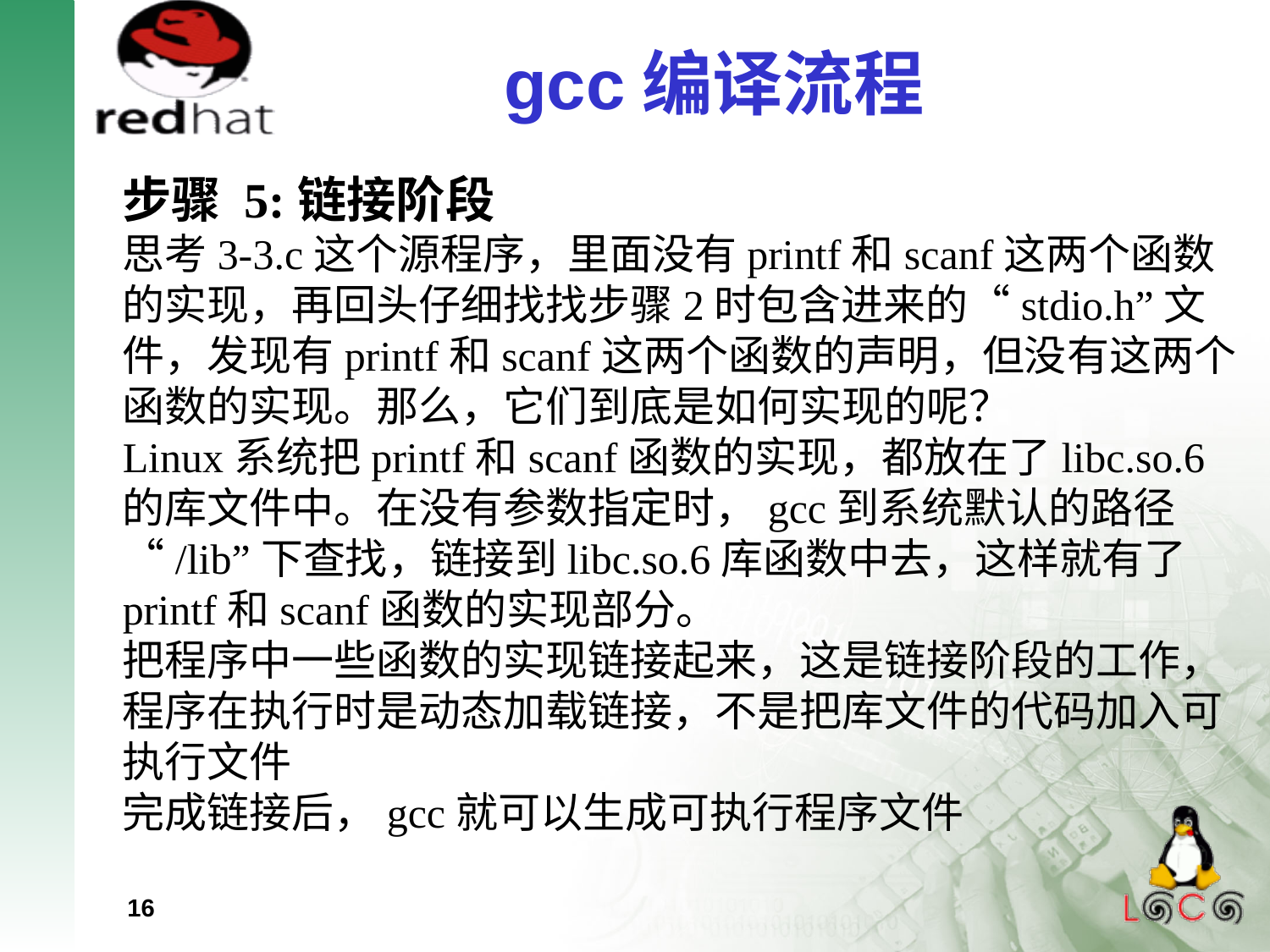

gcc编译流程
步骤 5:链接阶段
思考3-3.c这个源程序，里面没有printf和scanf这两个函数的实现，再回头仔细找找步骤2时包含进来的“stdio.h”文件，发现有printf和scanf这两个函数的声明，但没有这两个函数的实现。那么，它们到底是如何实现的呢？
Linux系统把printf和scanf函数的实现，都放在了libc.so.6的库文件中。在没有参数指定时，gcc到系统默认的路径“/lib”下查找，链接到libc.so.6库函数中去，这样就有了printf和scanf函数的实现部分。
把程序中一些函数的实现链接起来，这是链接阶段的工作，程序在执行时是动态加载链接，不是把库文件的代码加入可执行文件
完成链接后，gcc就可以生成可执行程序文件
16